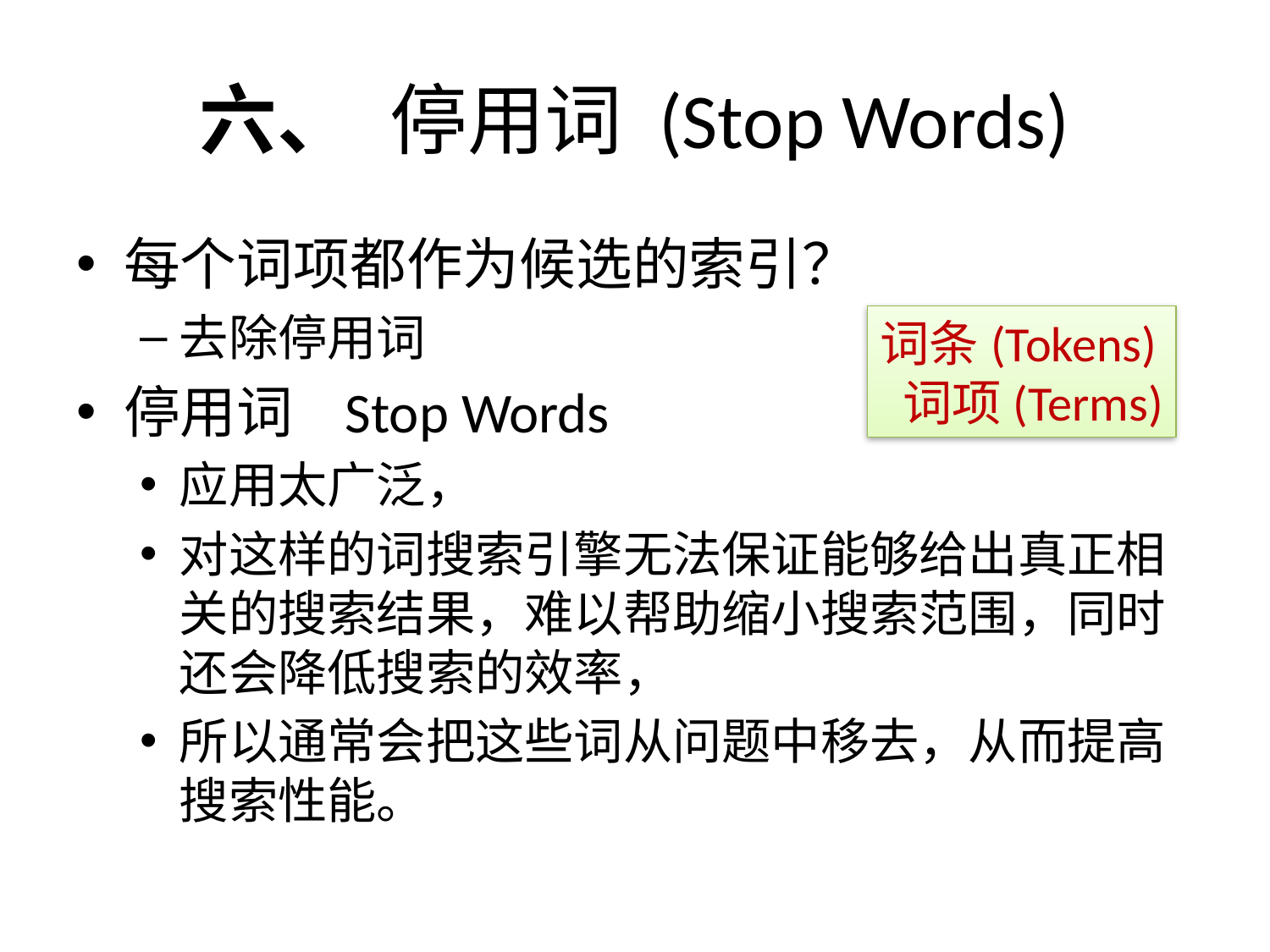

# 六、  停用词 (Stop Words)
每个词项都作为候选的索引？
去除停用词
停用词   Stop Words
应用太广泛，
对这样的词搜索引擎无法保证能够给出真正相关的搜索结果，难以帮助缩小搜索范围，同时还会降低搜索的效率，
所以通常会把这些词从问题中移去，从而提高搜索性能。

词条(Tokens)
 词项(Terms)